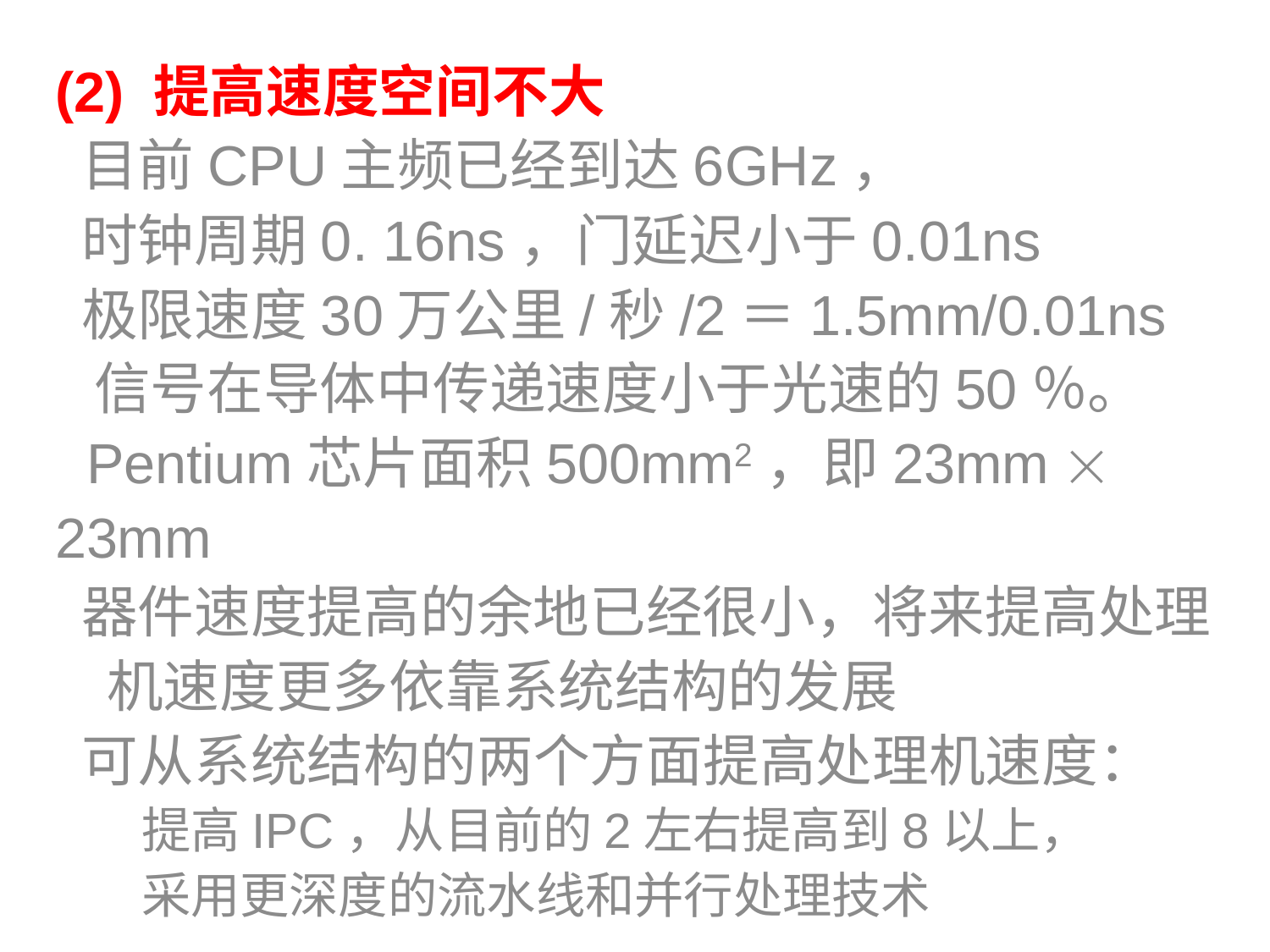

(2) 提高速度空间不大
 目前CPU主频已经到达6GHz，
 时钟周期0. 16ns，门延迟小于0.01ns
 极限速度30万公里/秒/2＝1.5mm/0.01ns
  信号在导体中传递速度小于光速的50％。
  Pentium芯片面积500mm2，即23mm × 23mm
 器件速度提高的余地已经很小，将来提高处理
   机速度更多依靠系统结构的发展
 可从系统结构的两个方面提高处理机速度：
 提高IPC，从目前的2左右提高到8以上，
 采用更深度的流水线和并行处理技术